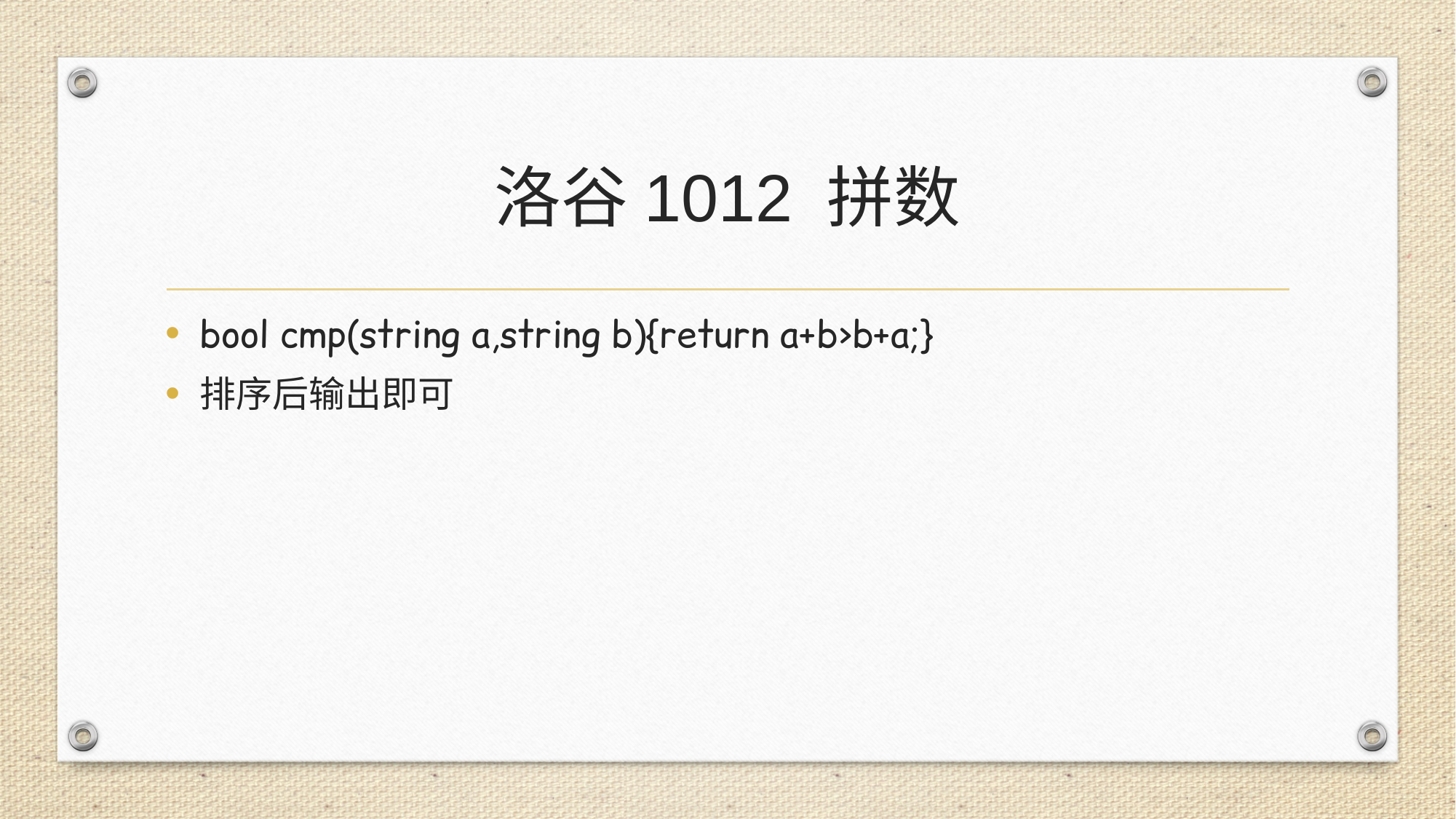

# 洛谷1012 拼数
bool cmp(string a,string b){return a+b>b+a;}
排序后输出即可